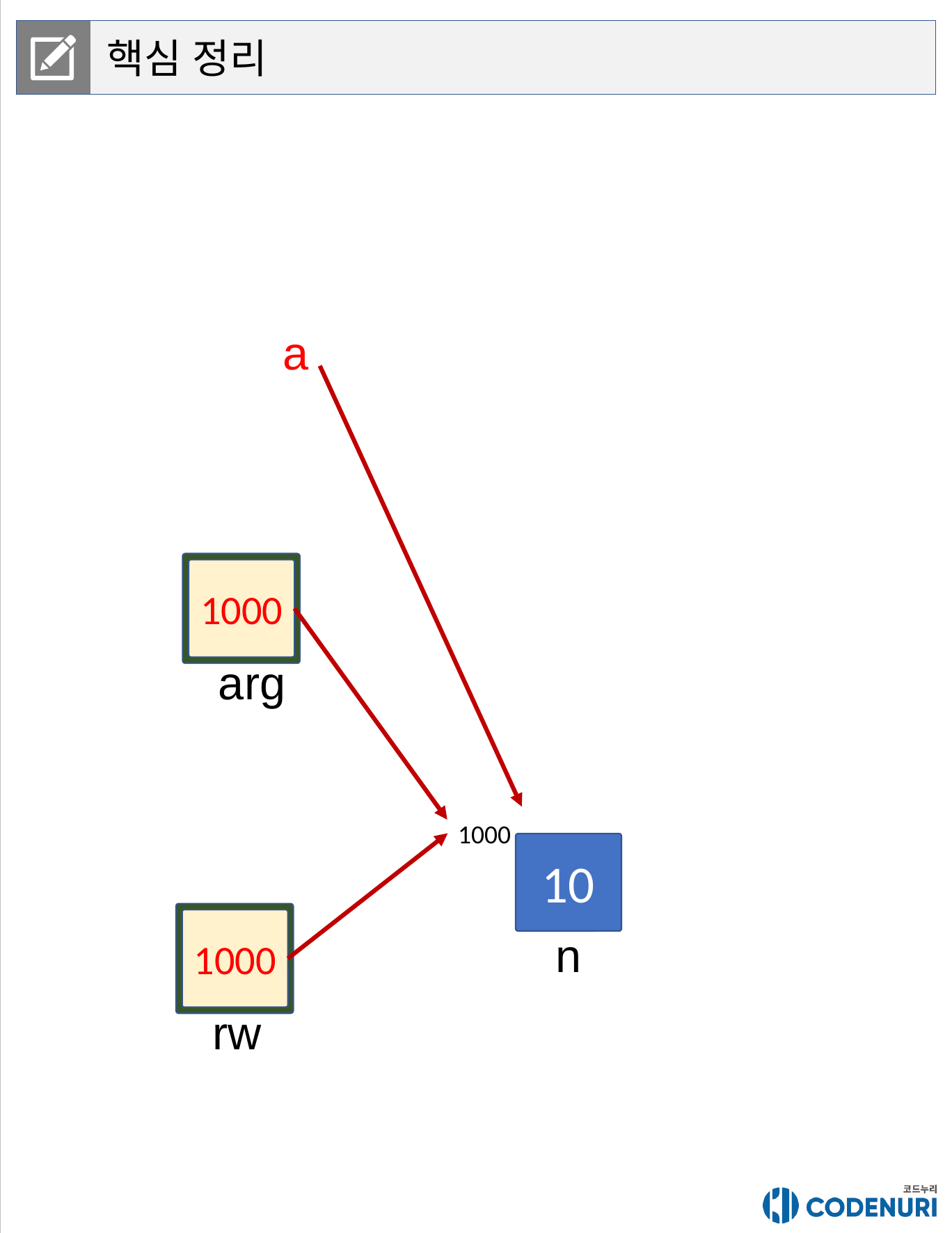

핵심 정리

a

1000
arg
1000
10
n

1000
rw